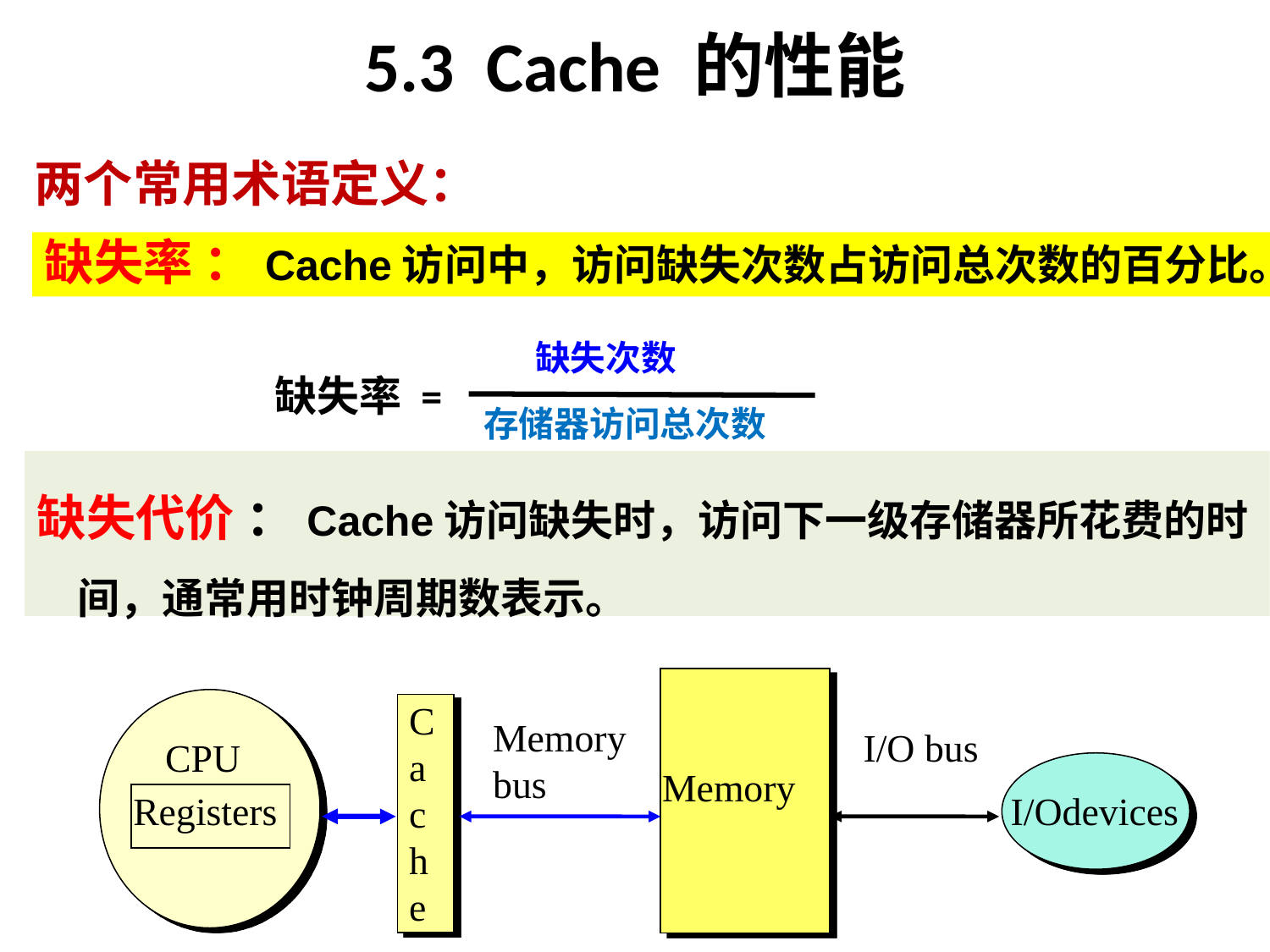

# 5.3  Cache 的性能
两个常用术语定义：
缺失率 ：Cache访问中，访问缺失次数占访问总次数的百分比。

缺失次数
缺失率 =

存储器访问总次数
缺失代价 ：Cache访问缺失时，访问下一级存储器所花费的时间，通常用时钟周期数表示。

Memory

 C
 a
 c
 h
 e
Memory bus
I/O bus
 CPU

Registers
 I/Odevices